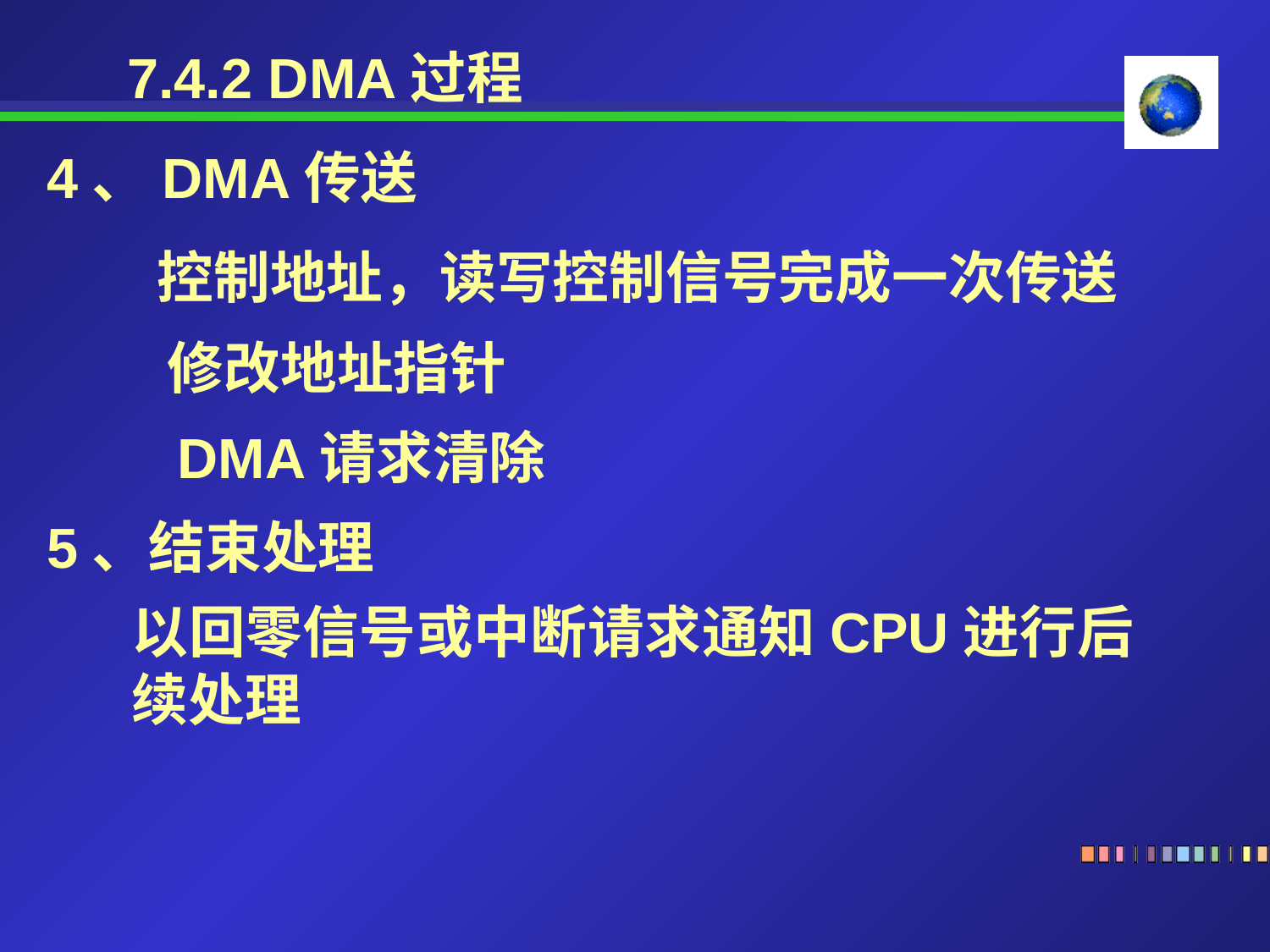

7.4.2 DMA过程
4、DMA传送
控制地址，读写控制信号完成一次传送
修改地址指针
DMA请求清除
5、结束处理
以回零信号或中断请求通知CPU进行后续处理
69